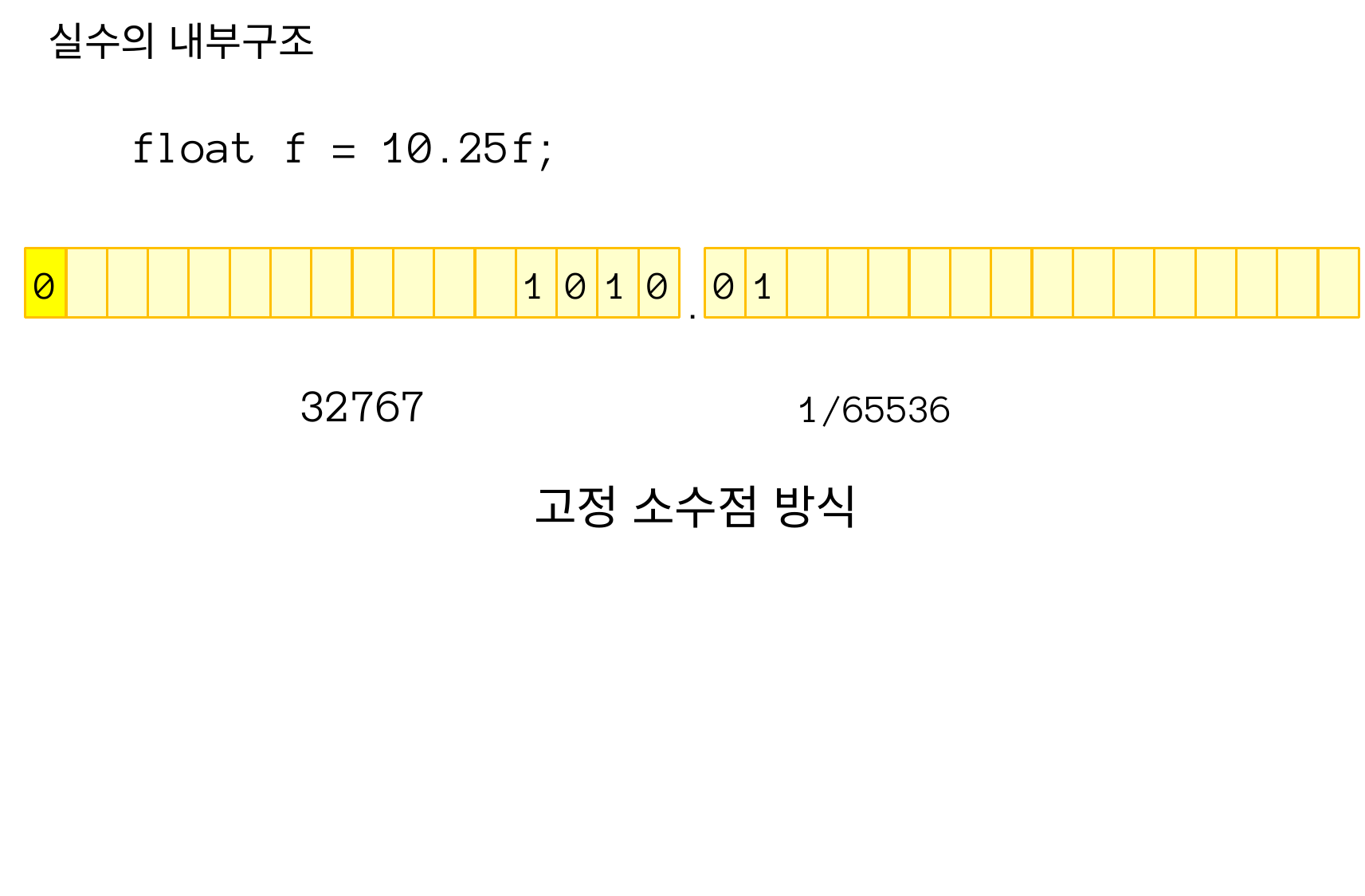

실수의 내부구조
float f = 10.25f;
0

1
0
1
0
0
1

.
32767
1/65536
고정 소수점 방식